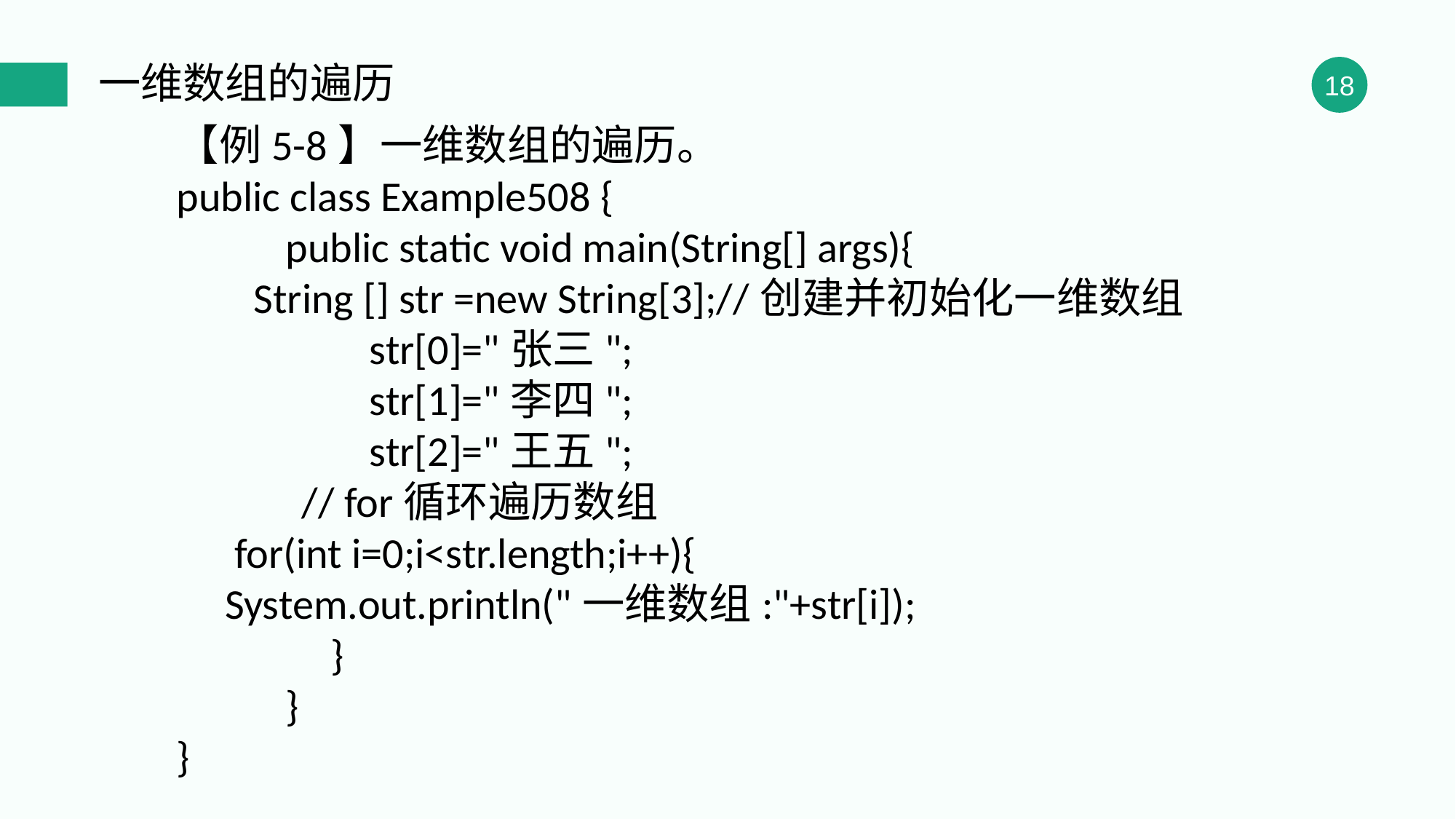

一维数组的遍历
【例5-8】一维数组的遍历。
public class Example508 {
	public static void main(String[] args){
        String [] str =new String[3];//创建并初始化一维数组
                    str[0]="张三";
                    str[1]="李四";
                    str[2]="王五";
             // for循环遍历数组
      for(int i=0;i<str.length;i++){
     System.out.println("一维数组:"+str[i]);
                }
	}
}